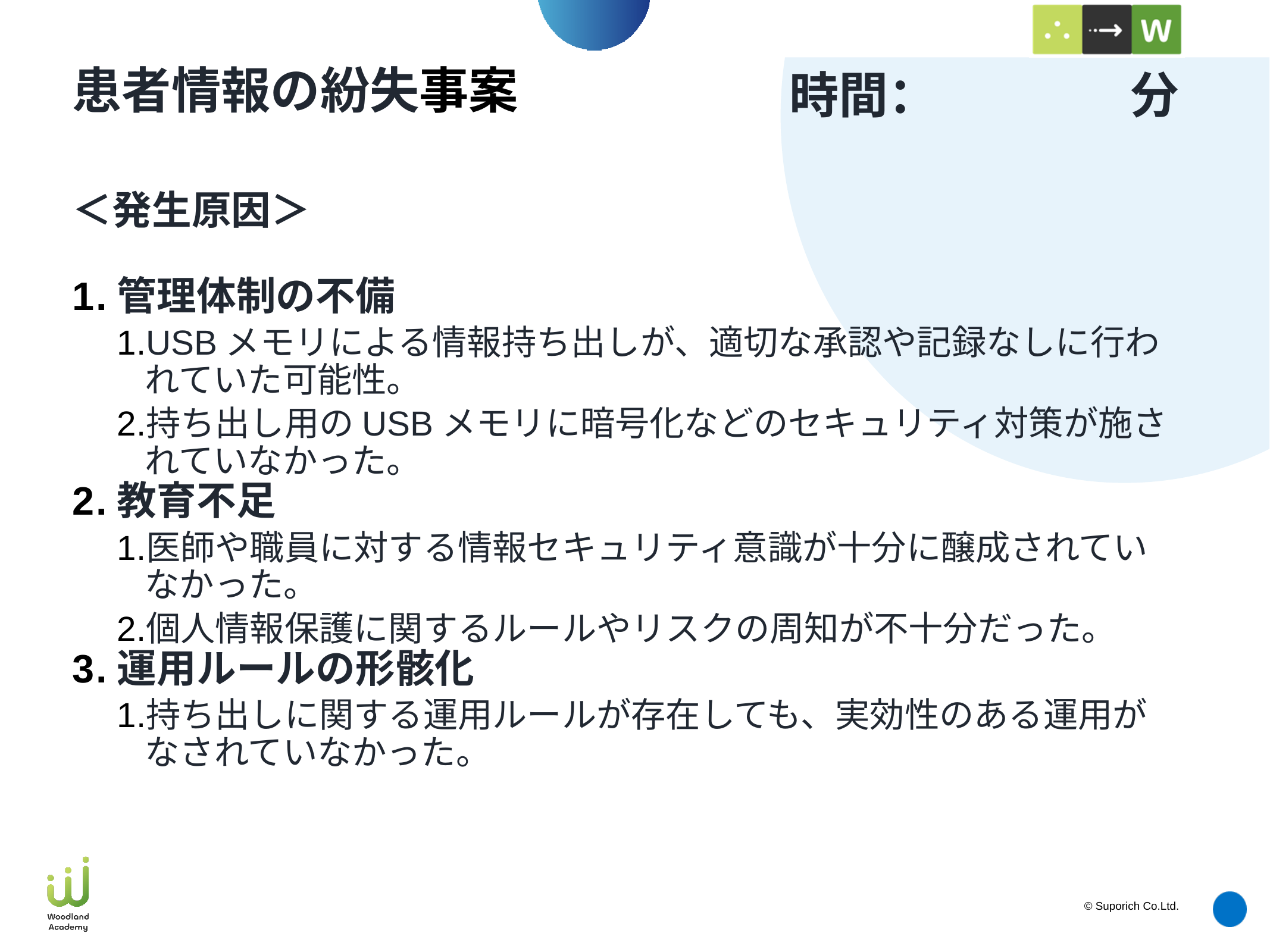

# 患者情報の紛失事案
＜発生原因＞

管理体制の不備
USBメモリによる情報持ち出しが、適切な承認や記録なしに行われていた可能性。
持ち出し用のUSBメモリに暗号化などのセキュリティ対策が施されていなかった。
教育不足
医師や職員に対する情報セキュリティ意識が十分に醸成されていなかった。
個人情報保護に関するルールやリスクの周知が不十分だった。
運用ルールの形骸化
持ち出しに関する運用ルールが存在しても、実効性のある運用がなされていなかった。